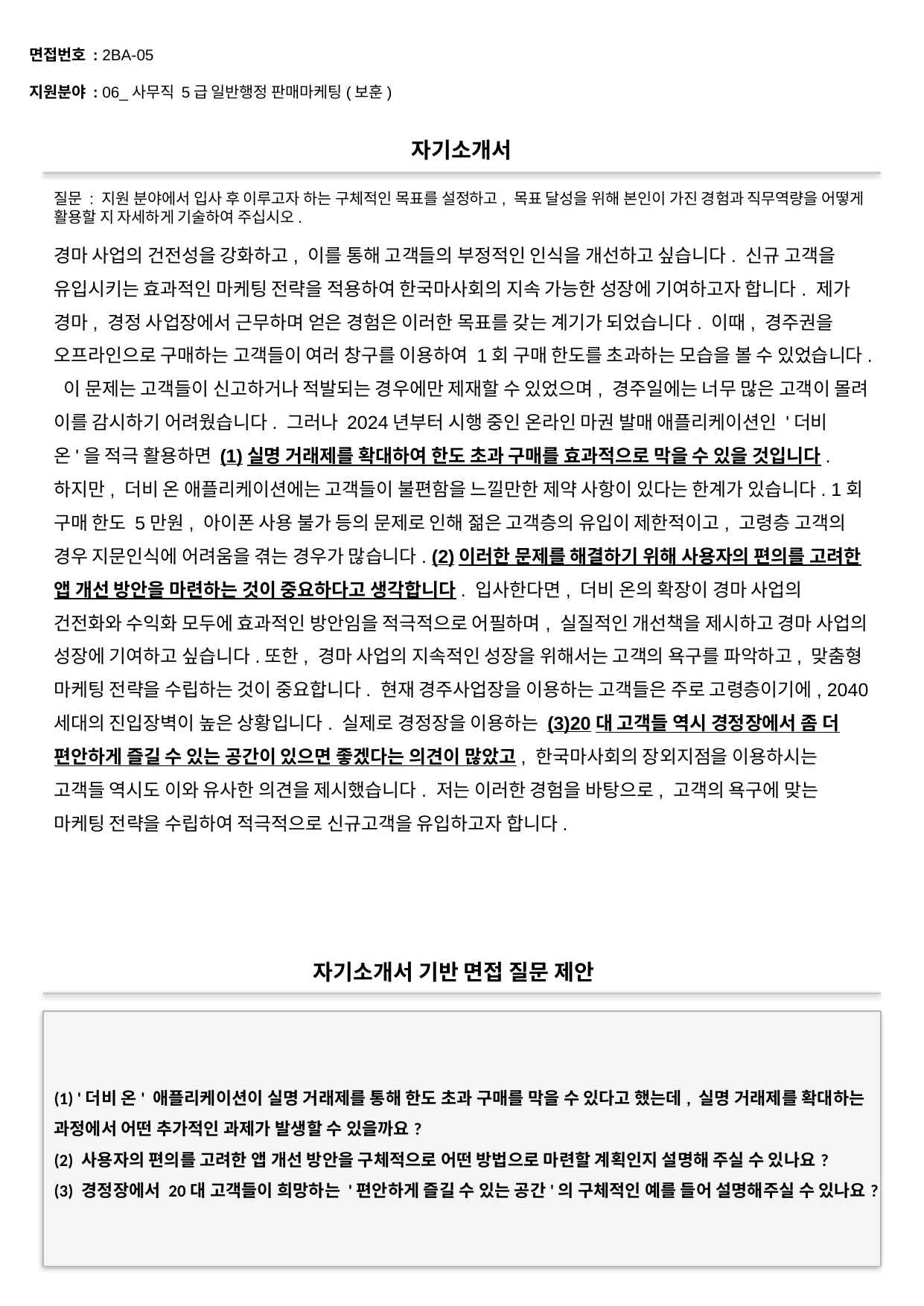

면접번호 : 2BA-05

지원분야 : 06_사무직 5급 일반행정 판매마케팅(보훈)
#

자기소개서

질문 : 지원 분야에서 입사 후 이루고자 하는 구체적인 목표를 설정하고, 목표 달성을 위해 본인이 가진 경험과 직무역량을 어떻게 활용할 지 자세하게 기술하여 주십시오.

경마 사업의 건전성을 강화하고, 이를 통해 고객들의 부정적인 인식을 개선하고 싶습니다. 신규 고객을 유입시키는 효과적인 마케팅 전략을 적용하여 한국마사회의 지속 가능한 성장에 기여하고자 합니다. 제가 경마, 경정 사업장에서 근무하며 얻은 경험은 이러한 목표를 갖는 계기가 되었습니다. 이때, 경주권을 오프라인으로 구매하는 고객들이 여러 창구를 이용하여 1회 구매 한도를 초과하는 모습을 볼 수 있었습니다. 이 문제는 고객들이 신고하거나 적발되는 경우에만 제재할 수 있었으며, 경주일에는 너무 많은 고객이 몰려 이를 감시하기 어려웠습니다. 그러나 2024년부터 시행 중인 온라인 마권 발매 애플리케이션인 '더비 온'을 적극 활용하면 (1)실명 거래제를 확대하여 한도 초과 구매를 효과적으로 막을 수 있을 것입니다.하지만, 더비 온 애플리케이션에는 고객들이 불편함을 느낄만한 제약 사항이 있다는 한계가 있습니다. 1회 구매 한도 5만원, 아이폰 사용 불가 등의 문제로 인해 젊은 고객층의 유입이 제한적이고, 고령층 고객의 경우 지문인식에 어려움을 겪는 경우가 많습니다. (2)이러한 문제를 해결하기 위해 사용자의 편의를 고려한 앱 개선 방안을 마련하는 것이 중요하다고 생각합니다. 입사한다면, 더비 온의 확장이 경마 사업의 건전화와 수익화 모두에 효과적인 방안임을 적극적으로 어필하며, 실질적인 개선책을 제시하고 경마 사업의 성장에 기여하고 싶습니다.또한, 경마 사업의 지속적인 성장을 위해서는 고객의 욕구를 파악하고, 맞춤형 마케팅 전략을 수립하는 것이 중요합니다. 현재 경주사업장을 이용하는 고객들은 주로 고령층이기에, 2040세대의 진입장벽이 높은 상황입니다. 실제로 경정장을 이용하는 (3)20대 고객들 역시 경정장에서 좀 더 편안하게 즐길 수 있는 공간이 있으면 좋겠다는 의견이 많았고, 한국마사회의 장외지점을 이용하시는 고객들 역시도 이와 유사한 의견을 제시했습니다. 저는 이러한 경험을 바탕으로, 고객의 욕구에 맞는 마케팅 전략을 수립하여 적극적으로 신규고객을 유입하고자 합니다.

자기소개서 기반 면접 질문 제안

(1) '더비 온' 애플리케이션이 실명 거래제를 통해 한도 초과 구매를 막을 수 있다고 했는데, 실명 거래제를 확대하는 과정에서 어떤 추가적인 과제가 발생할 수 있을까요?
(2) 사용자의 편의를 고려한 앱 개선 방안을 구체적으로 어떤 방법으로 마련할 계획인지 설명해 주실 수 있나요?
(3) 경정장에서 20대 고객들이 희망하는 '편안하게 즐길 수 있는 공간'의 구체적인 예를 들어 설명해주실 수 있나요?